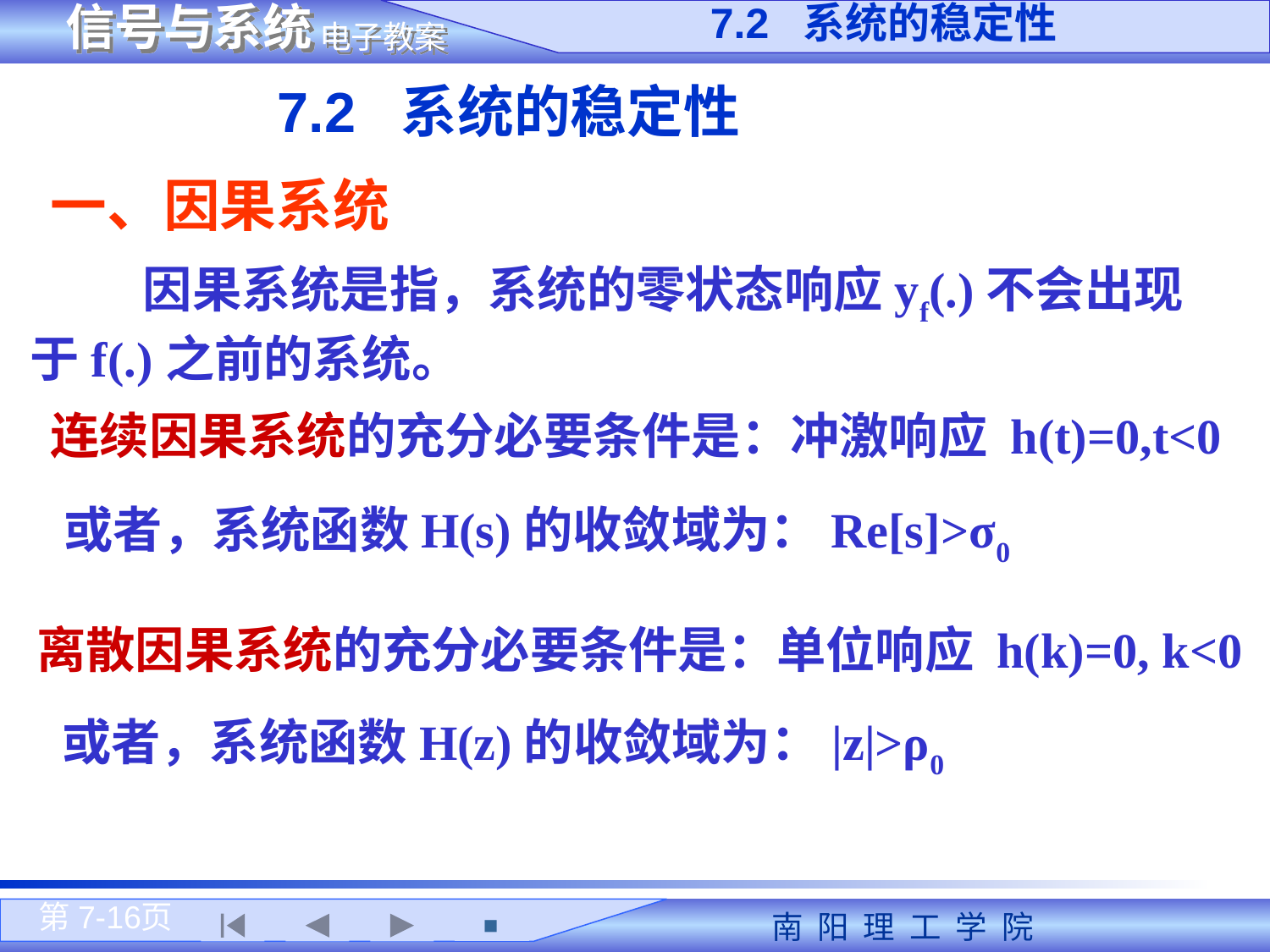

7.2  系统的稳定性
7.2  系统的稳定性
一、因果系统
         因果系统是指，系统的零状态响应yf(.)不会出现于f(.)之前的系统。
连续因果系统的充分必要条件是：冲激响应 h(t)=0,t<0
或者，系统函数H(s)的收敛域为：Re[s]>σ0
离散因果系统的充分必要条件是：单位响应 h(k)=0, k<0
或者，系统函数H(z)的收敛域为：|z|>ρ0